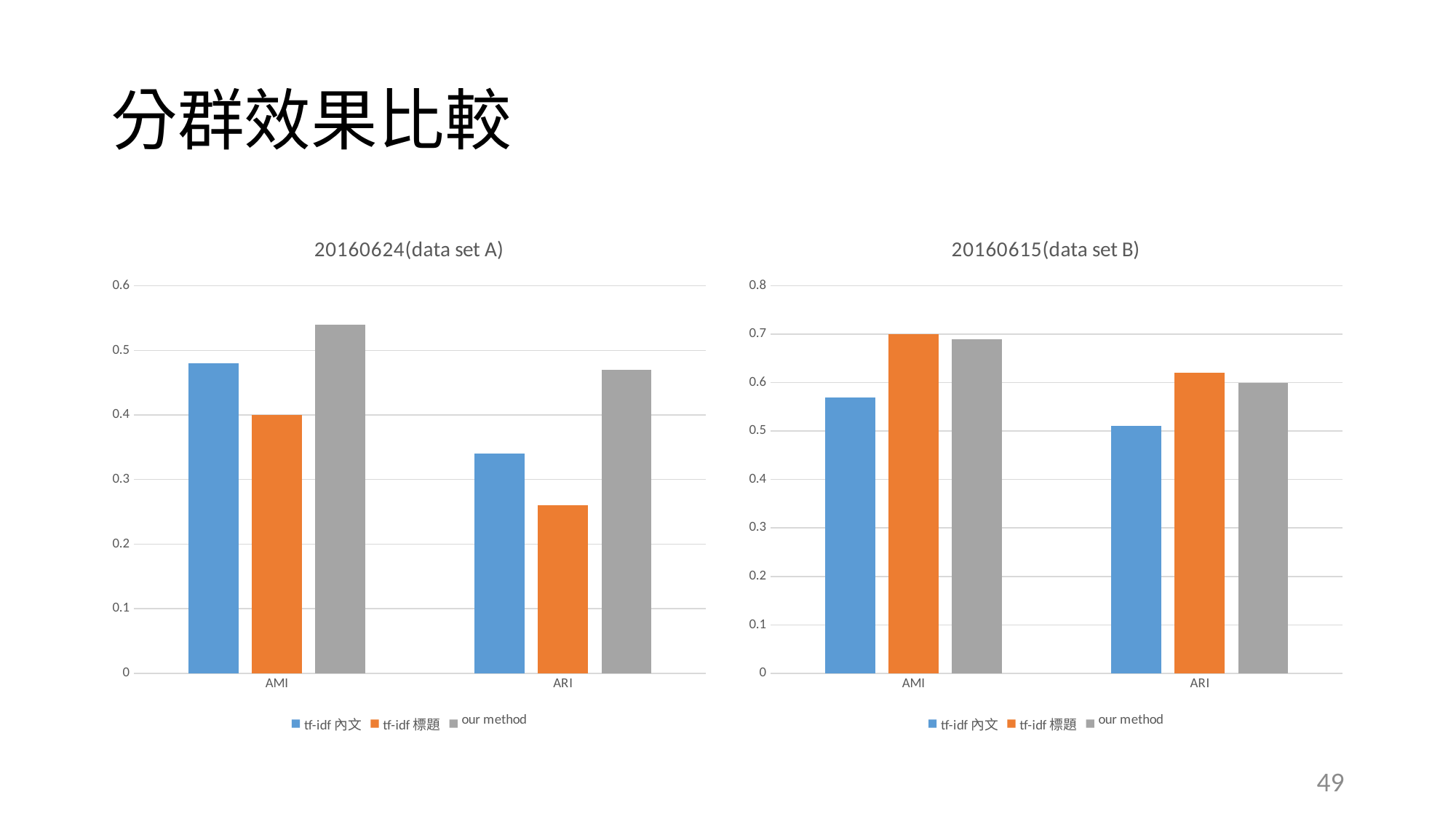

# 分群效果比較

### Chart: 20160624(data set A)

| Category | tf-idf內文 | tf-idf標題 | our method |
|---|---|---|---|
| AMI | 0.48 | 0.4 | 0.54 |
| ARI | 0.34 | 0.26 | 0.47 |

### Chart: 20160615(data set B)

| Category | tf-idf內文 | tf-idf標題 | our method |
|---|---|---|---|
| AMI | 0.57 | 0.7 | 0.69 |
| ARI | 0.51 | 0.62 | 0.6 |
49